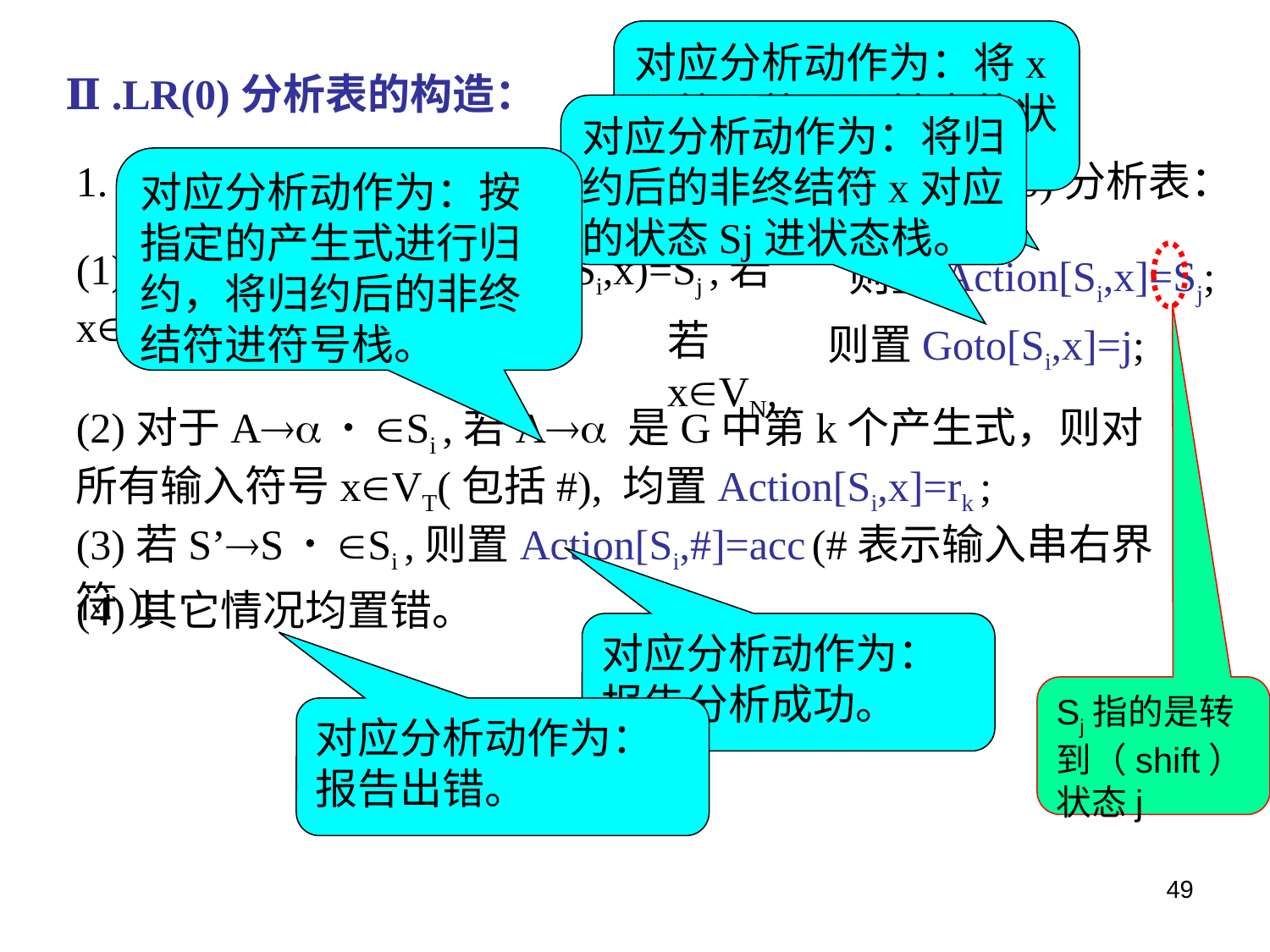

对应分析动作为：将x入符号栈，要转去的状态Sj进状态栈。
Ⅱ .LR(0)分析表的构造：
对应分析动作为：将归约后的非终结符x对应的状态Sj进状态栈。
1.构造方法：对于文法G[S]，按以下规则构造LR(0)分析表：
对应分析动作为：按指定的产生式进行归约，将归约后的非终结符进符号栈。
(1)对于A→α ⋅ xβ∈Si ,GO(Si,x)=Sj ,若x∈VT,
则置Action[Si,x]=Sj;

Sj指的是转到（shift）状态j
若x∈VN,
则置Goto[Si,x]=j;
(2)对于A→α ⋅ ∈Si ,若A→α 是G中第k个产生式，则对所有输入符号x∈VT(包括#), 均置Action[Si,x]=rk ;
(3)若S’→S ⋅ ∈Si ,则置Action[Si,#]=acc (#表示输入串右界符);
(4)其它情况均置错。
对应分析动作为：报告分析成功。
对应分析动作为：报告出错。

49